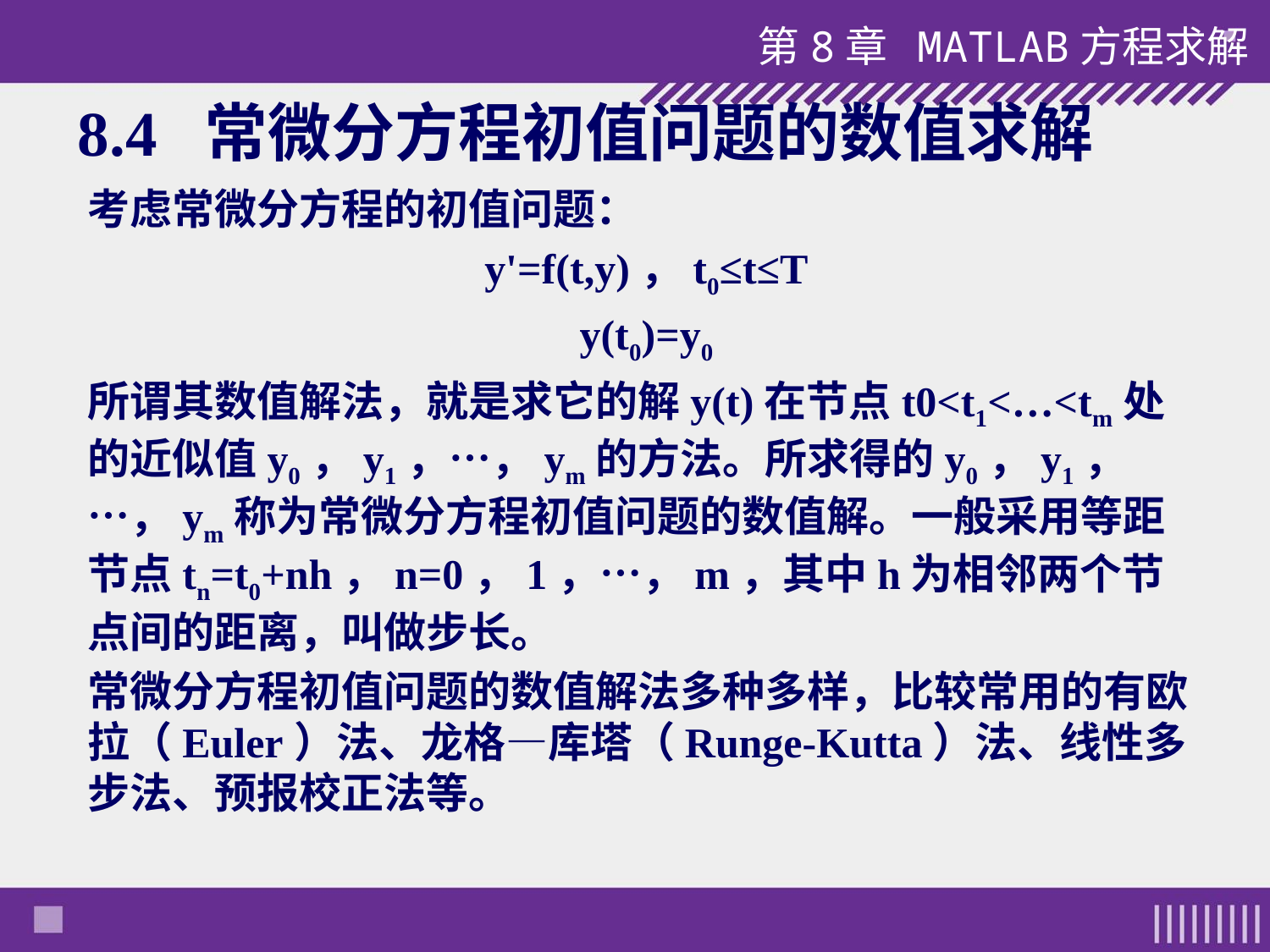

第8章  MATLAB方程求解
# 8.4  常微分方程初值问题的数值求解
考虑常微分方程的初值问题：
y'=f(t,y)，t0≤t≤T
y(t0)=y0
所谓其数值解法，就是求它的解y(t)在节点t0<t1<…<tm处的近似值y0，y1，…，ym的方法。所求得的y0，y1，…，ym称为常微分方程初值问题的数值解。一般采用等距节点tn=t0+nh，n=0，1，…，m，其中h为相邻两个节点间的距离，叫做步长。
常微分方程初值问题的数值解法多种多样，比较常用的有欧拉（Euler）法、龙格—库塔（Runge-Kutta）法、线性多步法、预报校正法等。